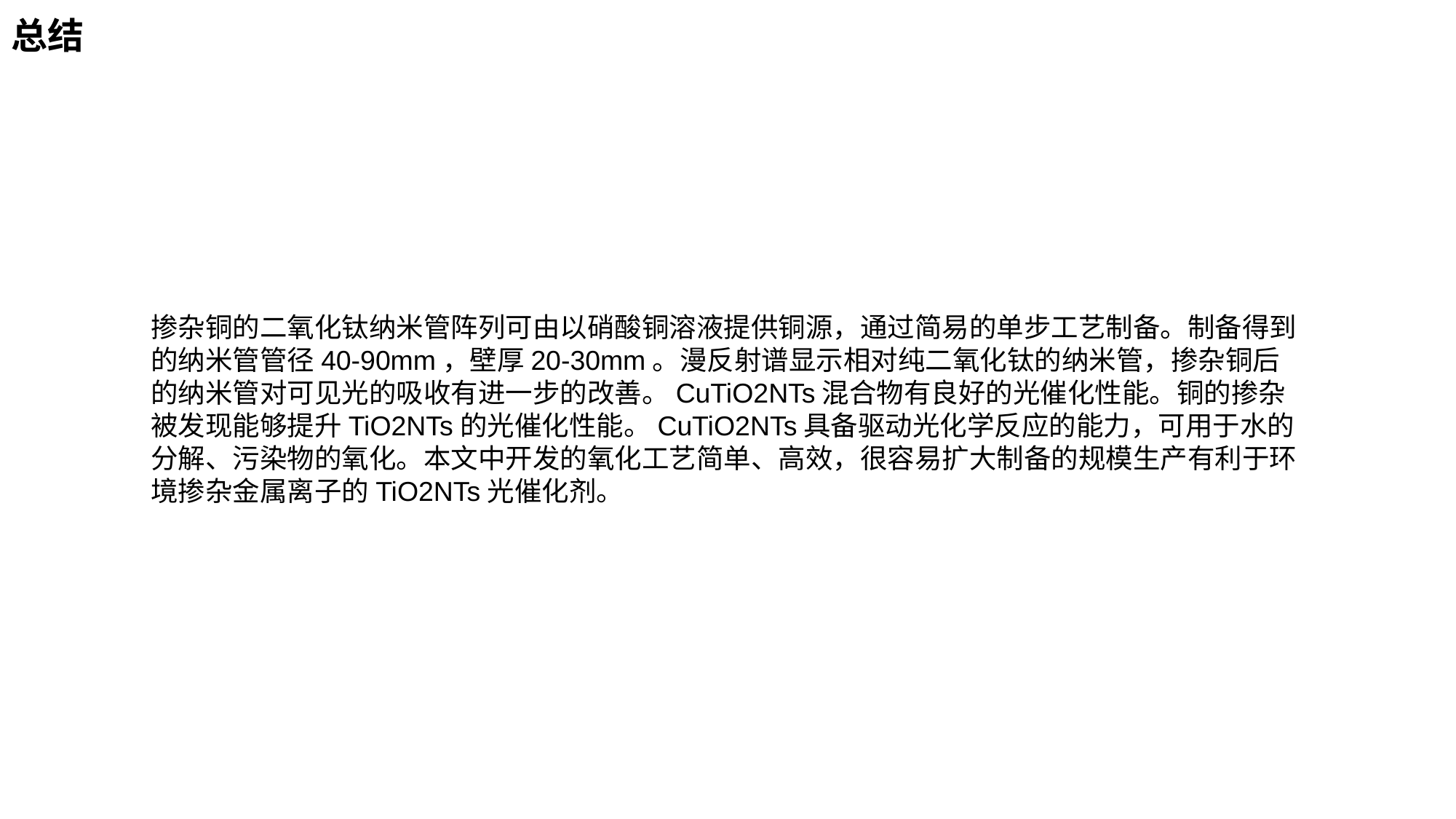

总结
掺杂铜的二氧化钛纳米管阵列可由以硝酸铜溶液提供铜源，通过简易的单步工艺制备。制备得到的纳米管管径40-90mm，壁厚20-30mm。漫反射谱显示相对纯二氧化钛的纳米管，掺杂铜后的纳米管对可见光的吸收有进一步的改善。CuTiO2NTs混合物有良好的光催化性能。铜的掺杂被发现能够提升TiO2NTs的光催化性能。CuTiO2NTs具备驱动光化学反应的能力，可用于水的分解、污染物的氧化。本文中开发的氧化工艺简单、高效，很容易扩大制备的规模生产有利于环境掺杂金属离子的TiO2NTs光催化剂。